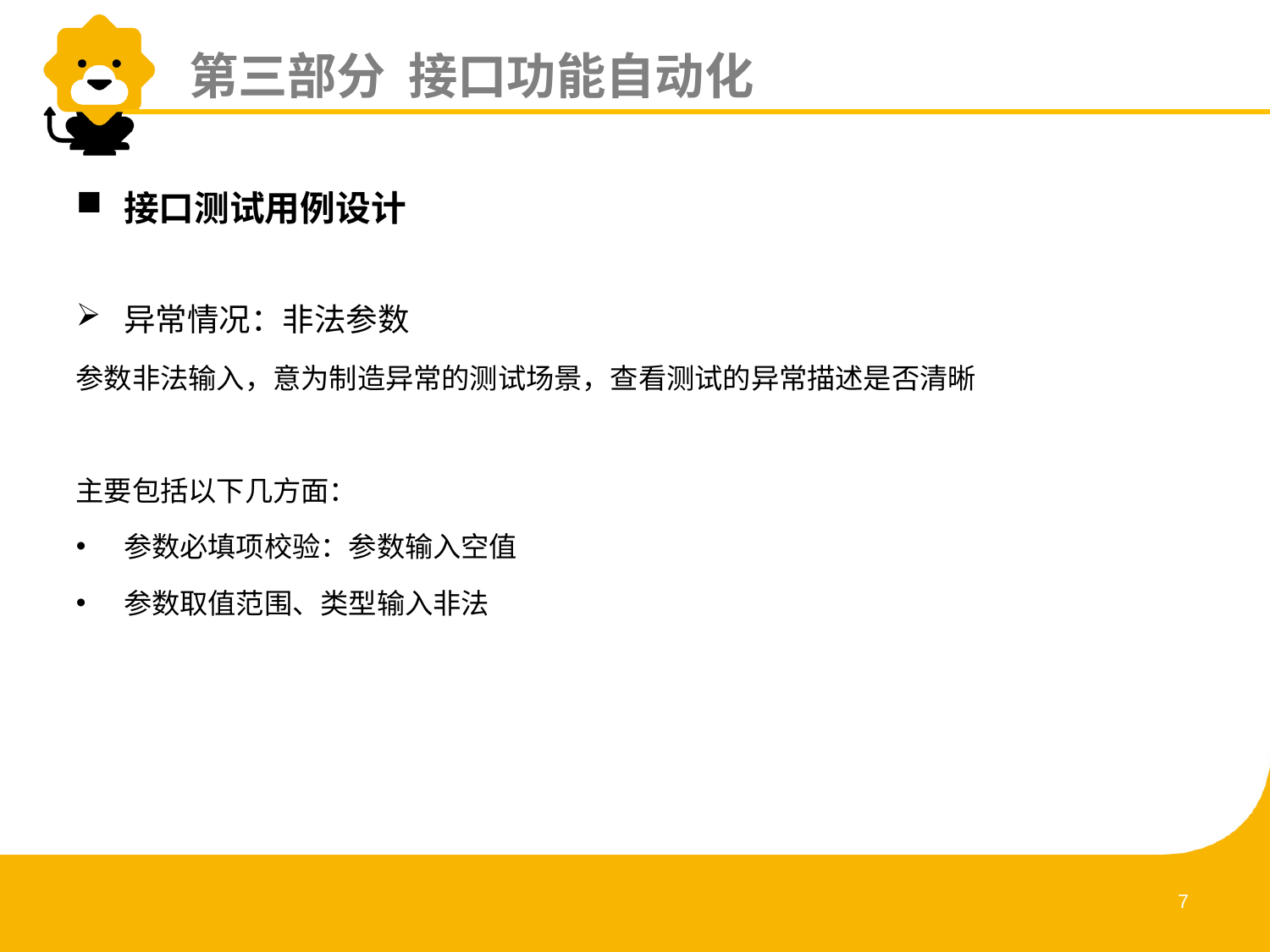

第三部分  接口功能自动化
接口测试用例设计

异常情况：非法参数
参数非法输入，意为制造异常的测试场景，查看测试的异常描述是否清晰

主要包括以下几方面：
参数必填项校验：参数输入空值
参数取值范围、类型输入非法